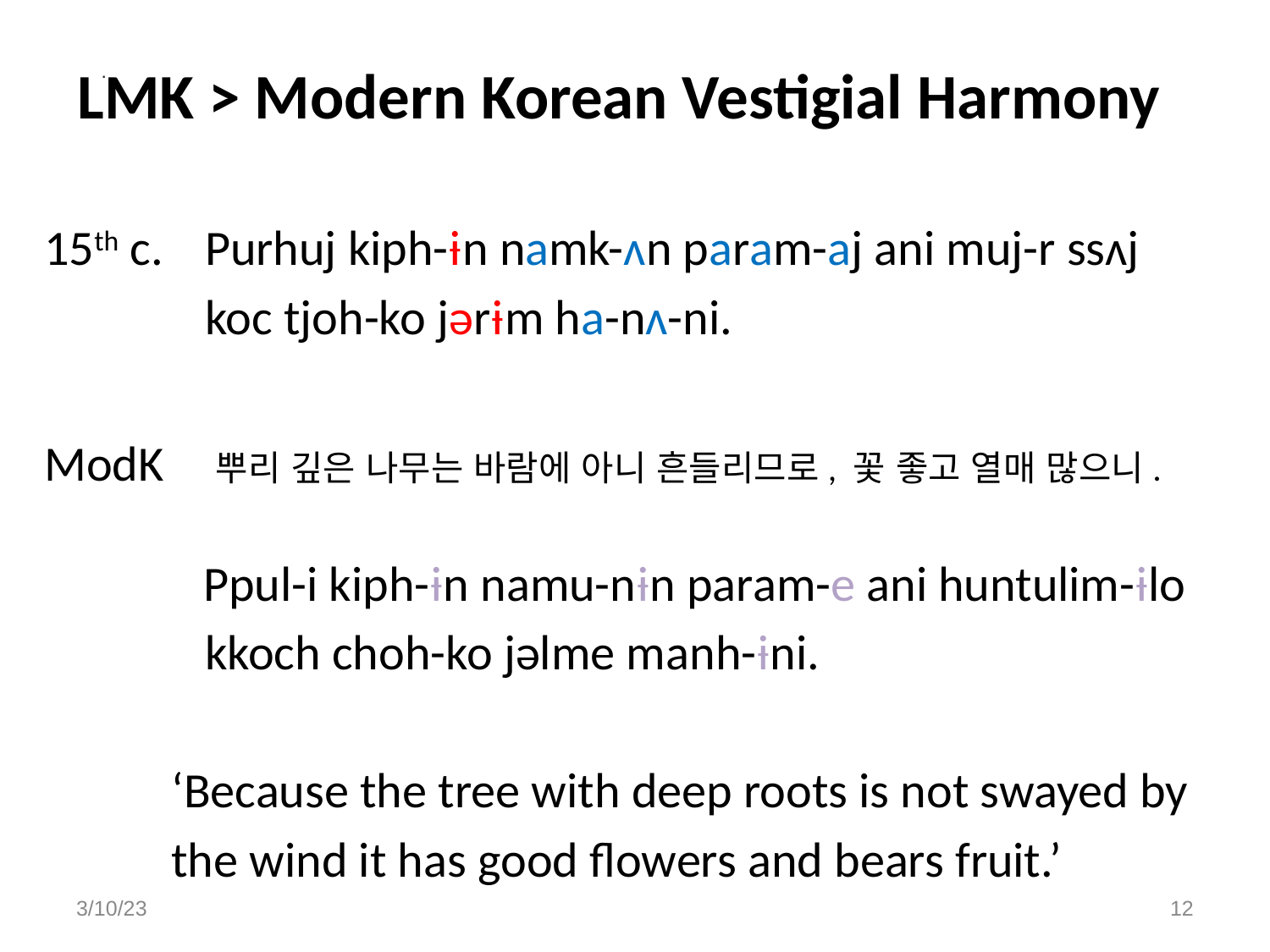

.
# LMK > Modern Korean Vestigial Harmony

15th c.	   Purhuj kiph-ɨn namk-ʌn param-aj ani muj-r ssʌj
	   koc tjoh-ko jərɨm ha-nʌ-ni.

ModK   뿌리 깊은 나무는 바람에 아니 흔들리므로, 꽃 좋고 열매 많으니.

	    Ppul-i kiph-ɨn namu-nɨn param-e ani huntulim-ɨlo
	   kkoch choh-ko jəlme manh-ɨni.

	‘Because the tree with deep roots is not swayed by
	the wind it has good flowers and bears fruit.’

3/10/23

12